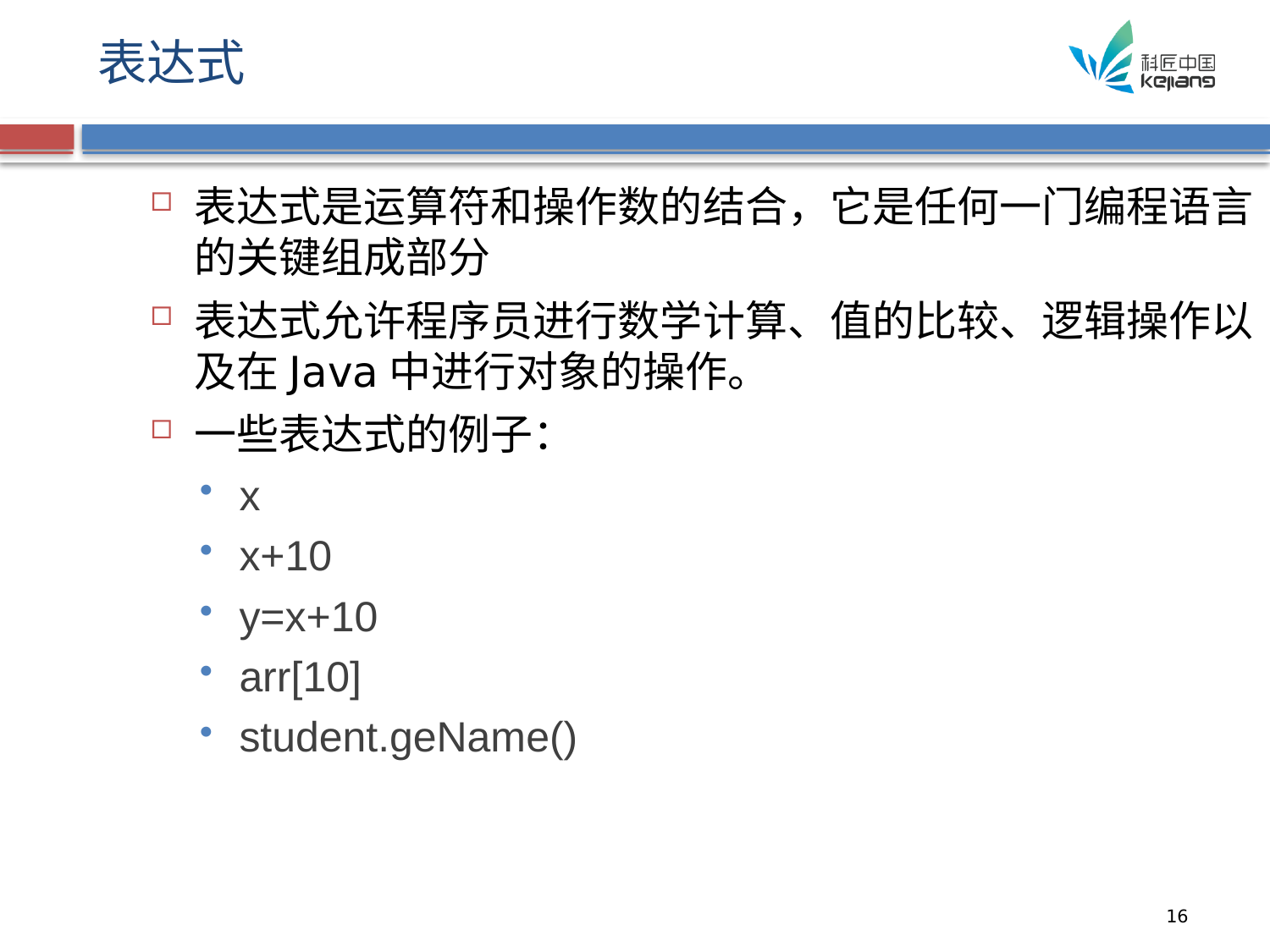

# 表达式
表达式是运算符和操作数的结合，它是任何一门编程语言的关键组成部分
表达式允许程序员进行数学计算、值的比较、逻辑操作以及在Java中进行对象的操作。
一些表达式的例子：
x
x+10
y=x+10
arr[10]
student.geName()
16